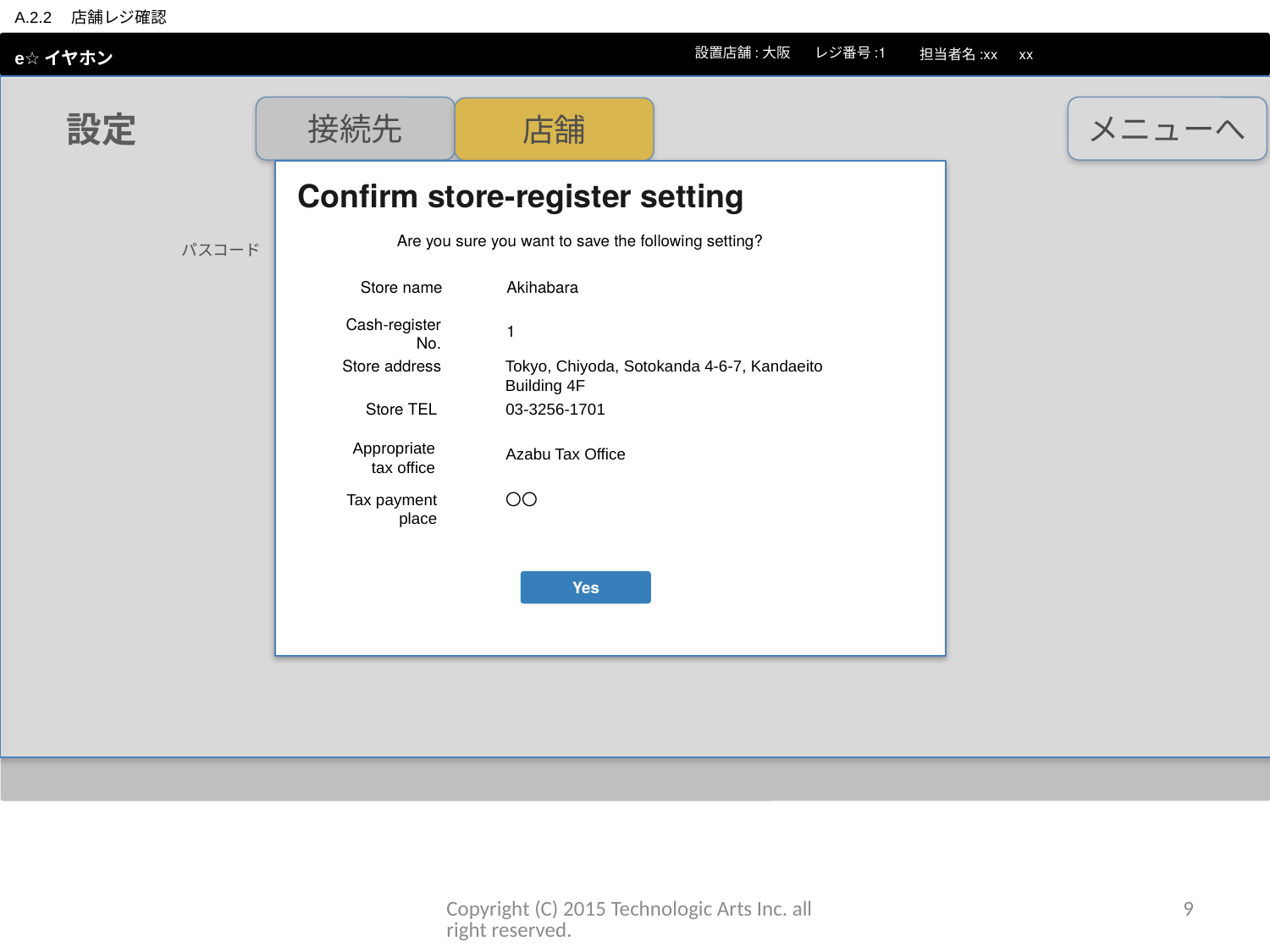

A.2.2　店舗レジ確認
  e☆イヤホン
設置店舗:大阪
レジ番号:1
担当者名:xx　xx

接続先
メニューへ
店舗
設定

Confirm store-register setting
Are you sure you want to save the following setting?

パスコード
Store name
Akihabara
Cash-register No.
1
Store address
Tokyo, Chiyoda, Sotokanda 4-6-7, Kandaeito Building 4F
レジ設定
Store TEL
03-3256-1701
Appropriate tax office
Azabu Tax Office
Tax payment place
〇〇
Yes

Copyright (C) 2015 Technologic Arts Inc. all right reserved.
9